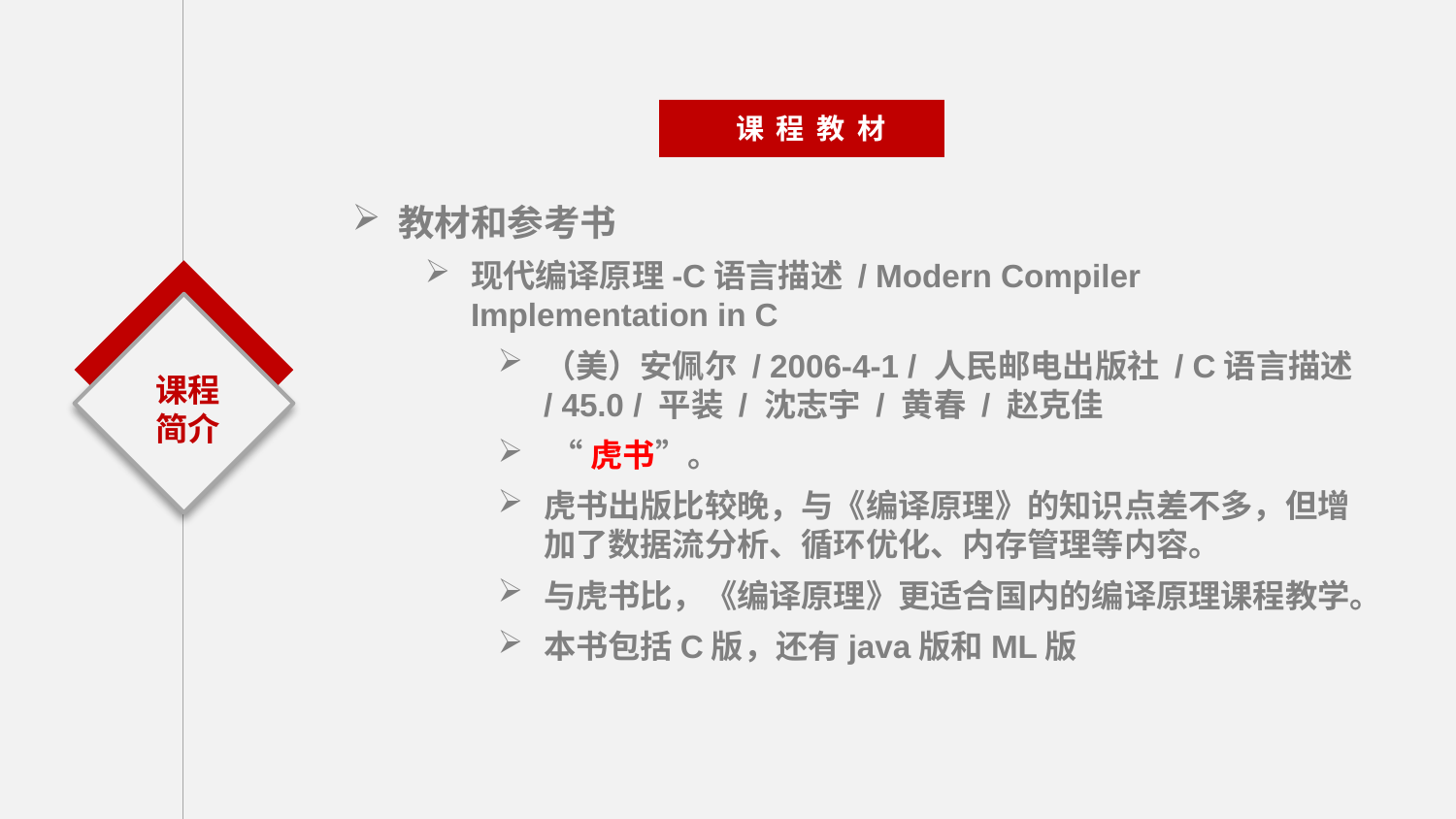

课程教材
教材和参考书
现代编译原理-C语言描述 / Modern Compiler Implementation in C
（美）安佩尔 / 2006-4-1 / 人民邮电出版社 / C语言描述 / 45.0 / 平装 / 沈志宇 / 黄春 / 赵克佳
 “虎书”。
虎书出版比较晚，与《编译原理》的知识点差不多，但增加了数据流分析、循环优化、内存管理等内容。
与虎书比，《编译原理》更适合国内的编译原理课程教学。
本书包括C版，还有java版和ML版

课程
简介